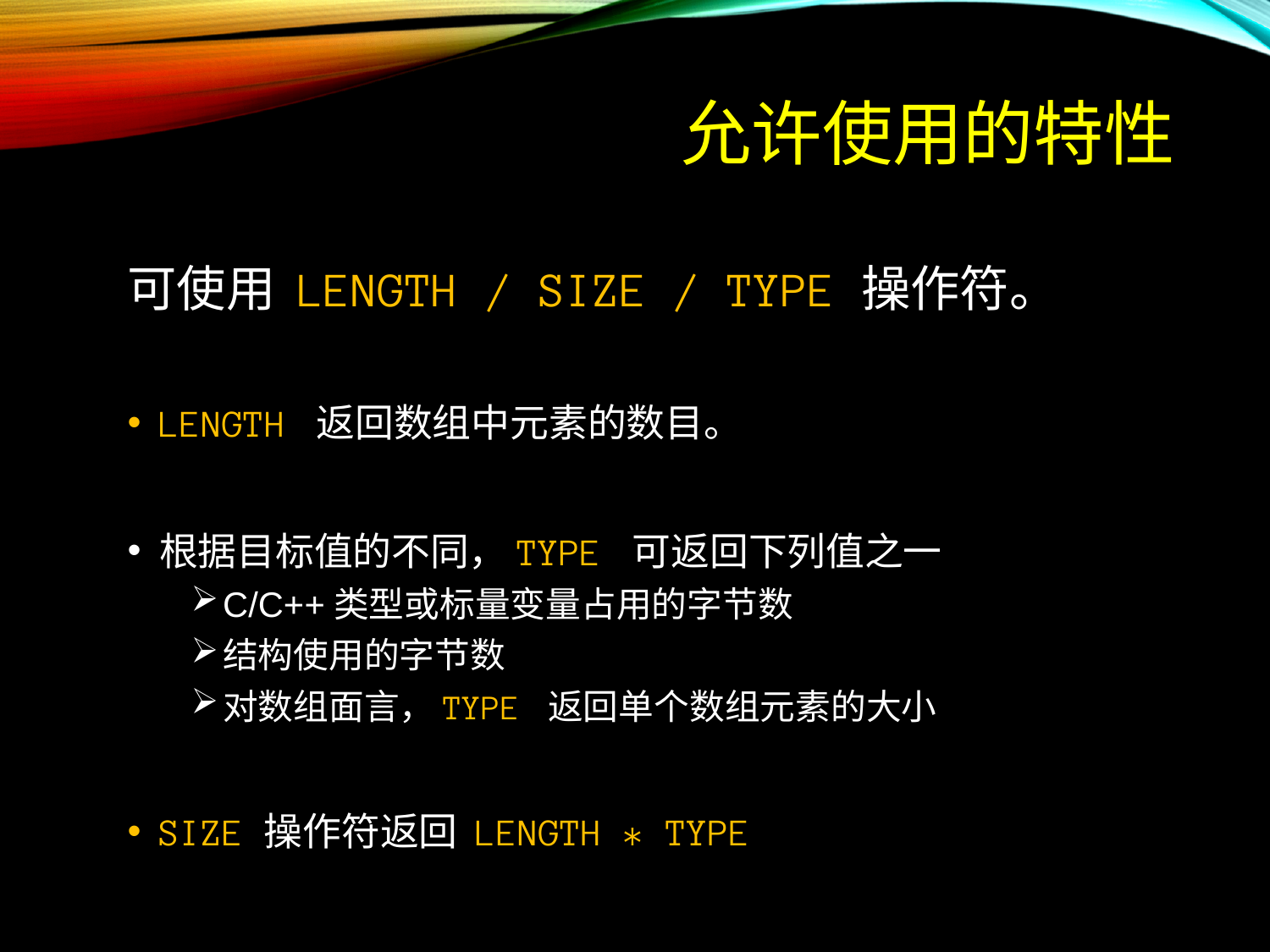

允许使用的特性
可使用 LENGTH / SIZE / TYPE 操作符。

LENGTH 返回数组中元素的数目。

根据目标值的不同，TYPE 可返回下列值之一
C/C++类型或标量变量占用的字节数
结构使用的字节数
对数组面言，TYPE 返回单个数组元素的大小

SIZE 操作符返回 LENGTH * TYPE